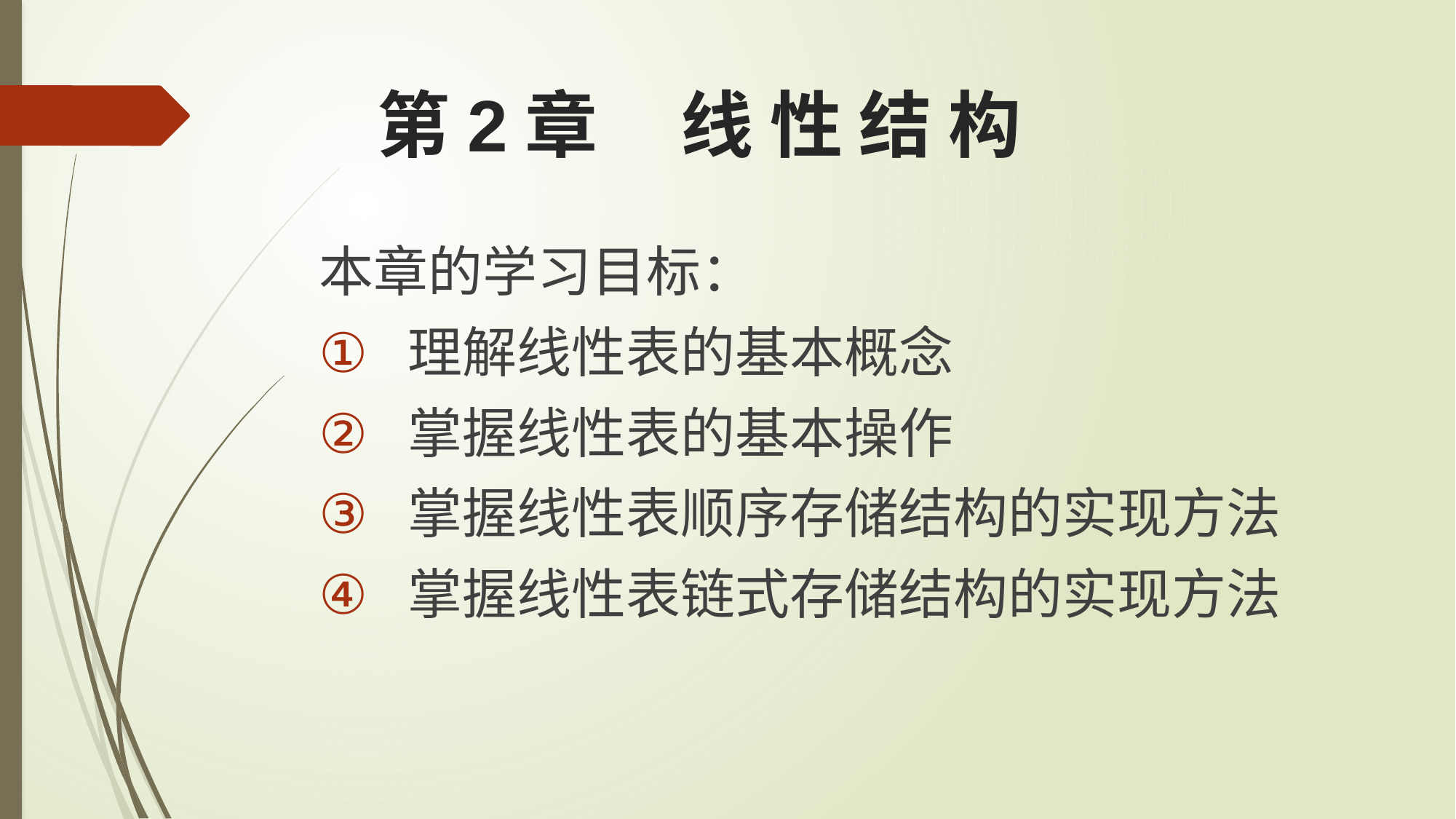

# 第2章     线 性 结 构
本章的学习目标：
理解线性表的基本概念
掌握线性表的基本操作
掌握线性表顺序存储结构的实现方法
掌握线性表链式存储结构的实现方法